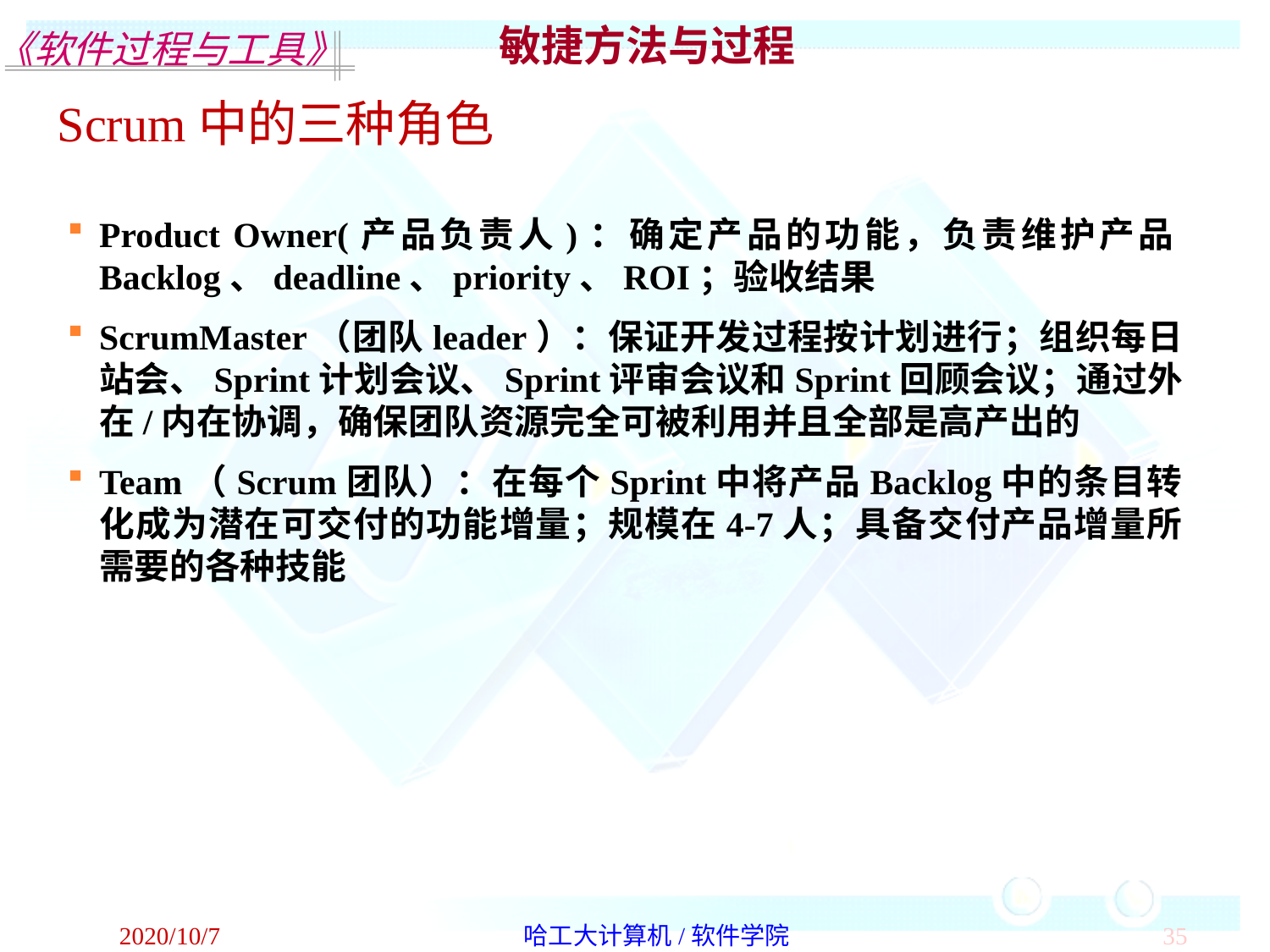

敏捷方法与过程
Scrum中的三种角色
Product Owner(产品负责人)：确定产品的功能，负责维护产品Backlog、deadline、priority、ROI；验收结果
ScrumMaster（团队leader）：保证开发过程按计划进行；组织每日站会、Sprint计划会议、Sprint评审会议和Sprint回顾会议；通过外在/内在协调，确保团队资源完全可被利用并且全部是高产出的
Team（Scrum团队）：在每个Sprint中将产品Backlog中的条目转化成为潜在可交付的功能增量；规模在4-7人；具备交付产品增量所需要的各种技能